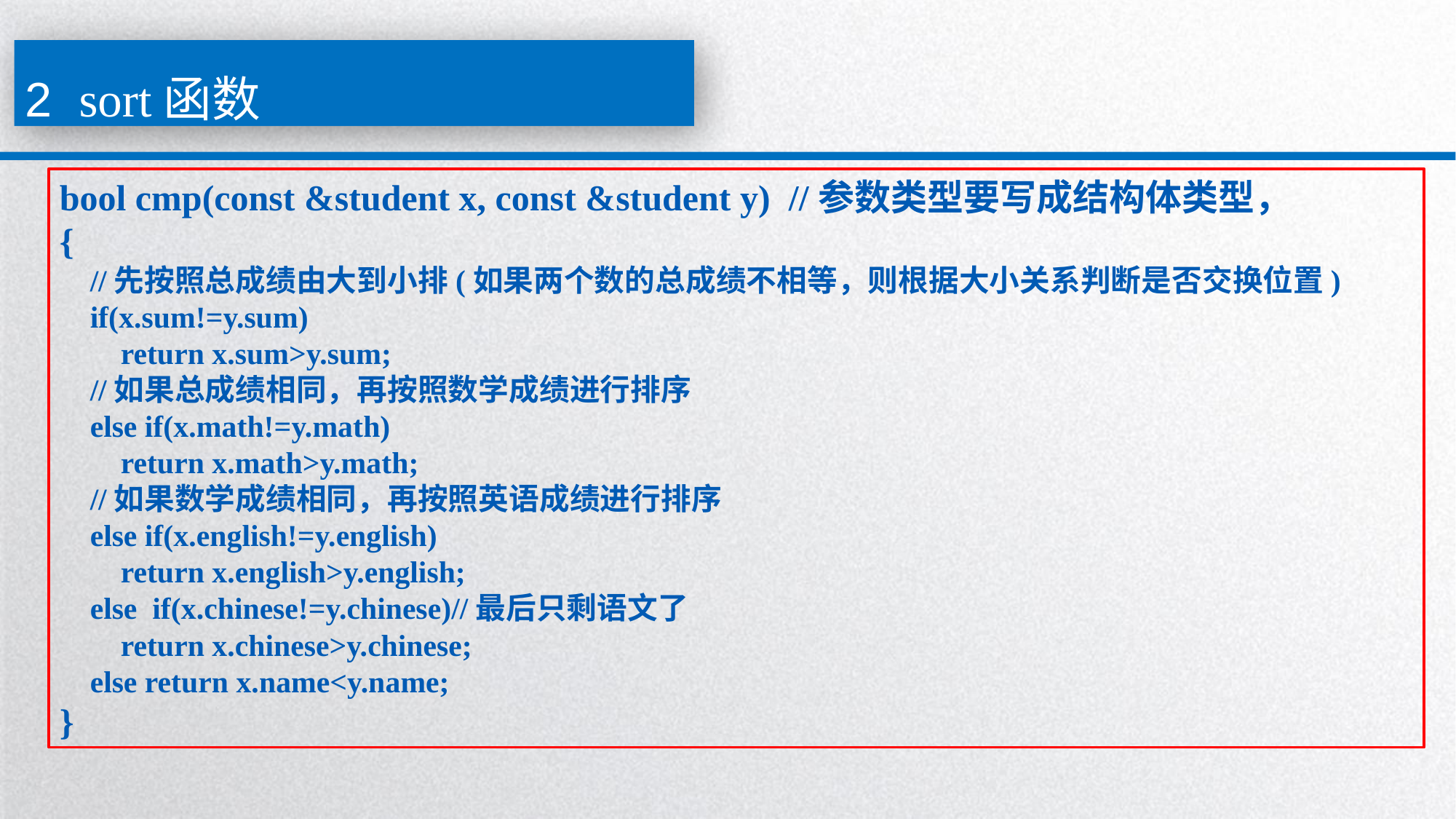

2  sort函数
bool cmp(const &student x, const &student y)  //参数类型要写成结构体类型，
{
    //先按照总成绩由大到小排(如果两个数的总成绩不相等，则根据大小关系判断是否交换位置)
    if(x.sum!=y.sum)
        return x.sum>y.sum;
    //如果总成绩相同，再按照数学成绩进行排序
    else if(x.math!=y.math)
        return x.math>y.math;
    //如果数学成绩相同，再按照英语成绩进行排序
    else if(x.english!=y.english)
        return x.english>y.english;
    else  if(x.chinese!=y.chinese)//最后只剩语文了
        return x.chinese>y.chinese;
    else return x.name<y.name;
}